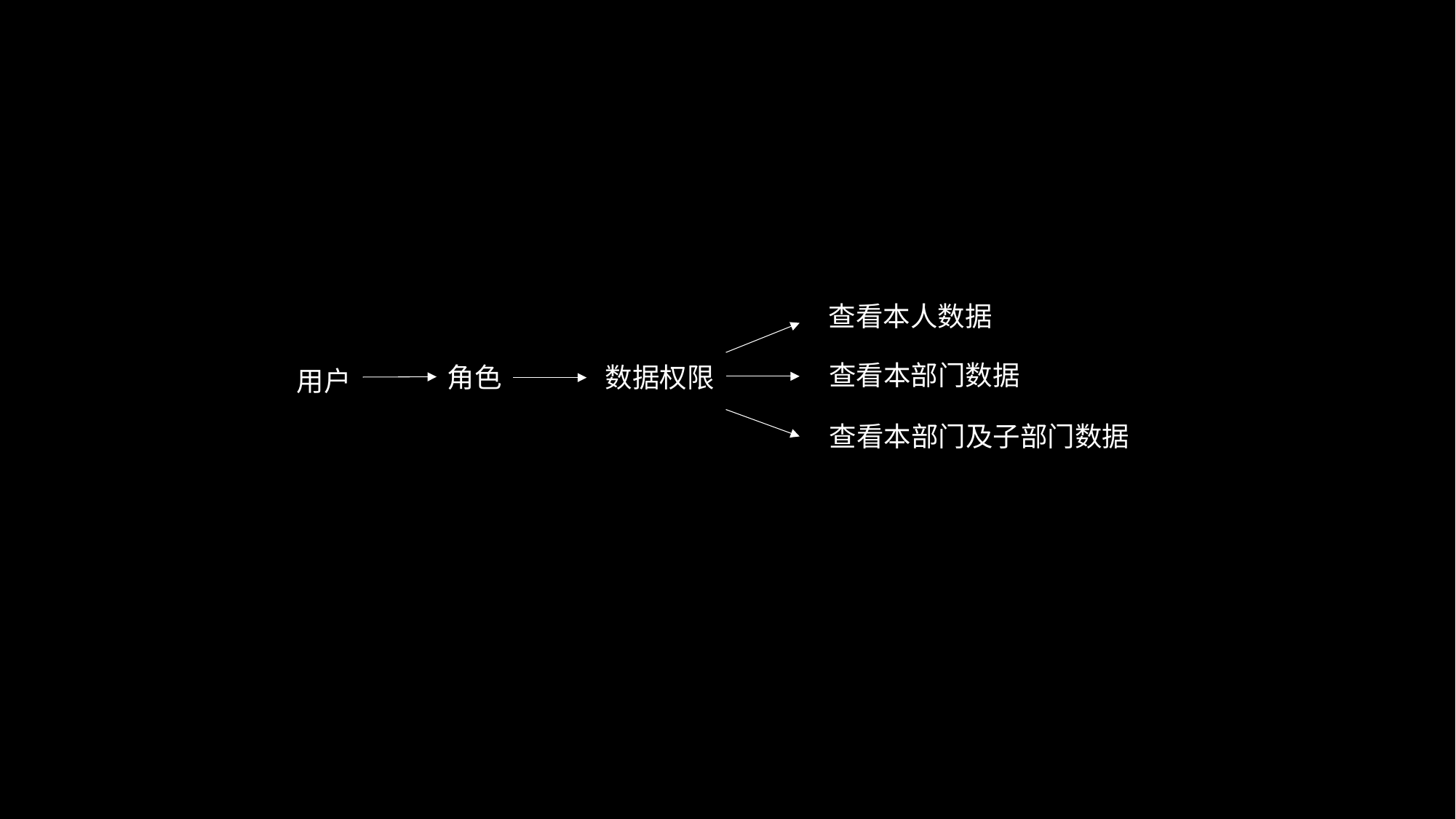

查看本人数据
查看本部门数据
角色
数据权限
用户
查看本部门及子部门数据